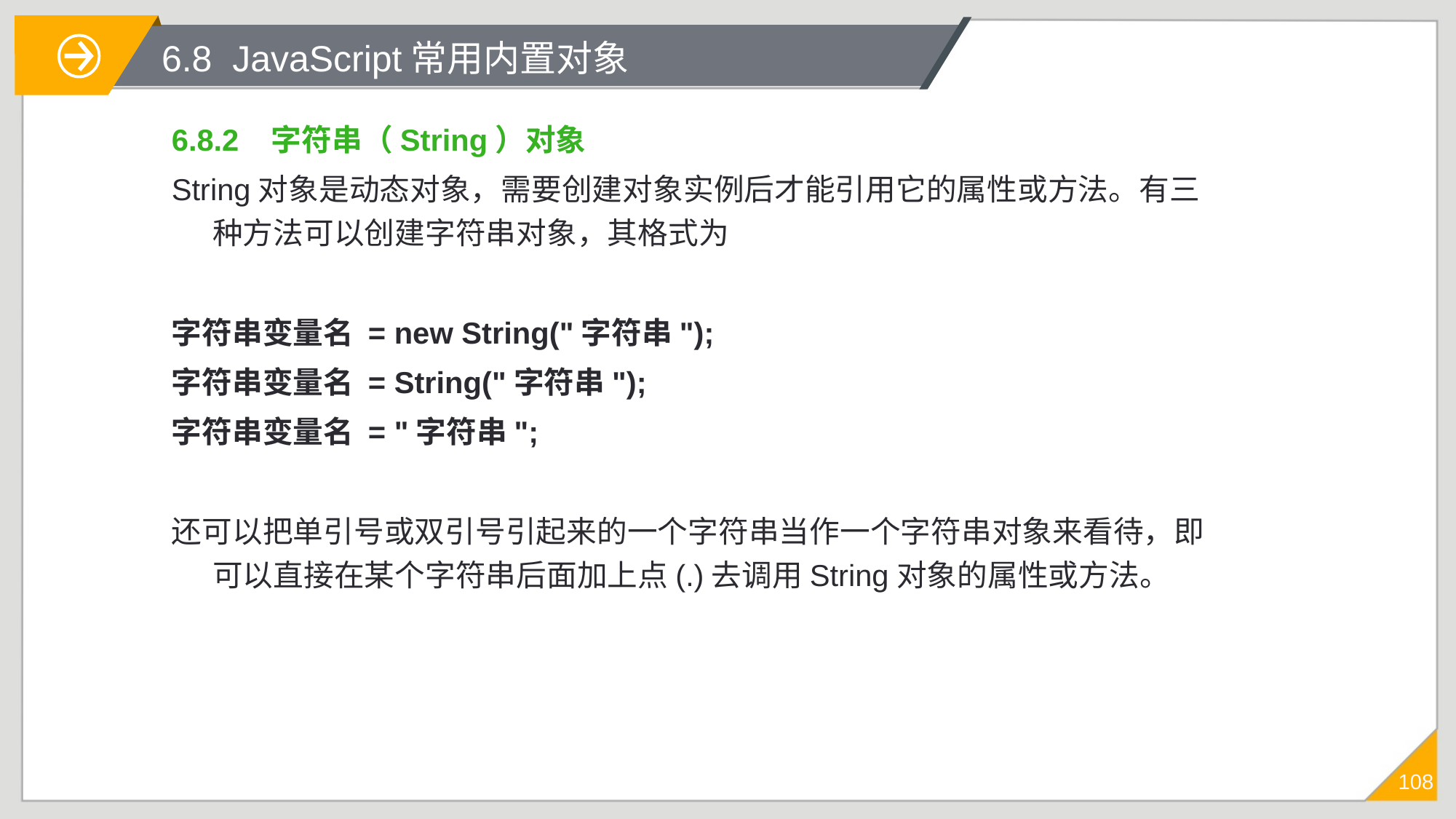

# 6.8  JavaScript常用内置对象
6.8.2   字符串（String）对象
String对象是动态对象，需要创建对象实例后才能引用它的属性或方法。有三种方法可以创建字符串对象，其格式为

字符串变量名 = new String("字符串");
字符串变量名 = String("字符串");
字符串变量名 = "字符串";

还可以把单引号或双引号引起来的一个字符串当作一个字符串对象来看待，即可以直接在某个字符串后面加上点(.)去调用String对象的属性或方法。